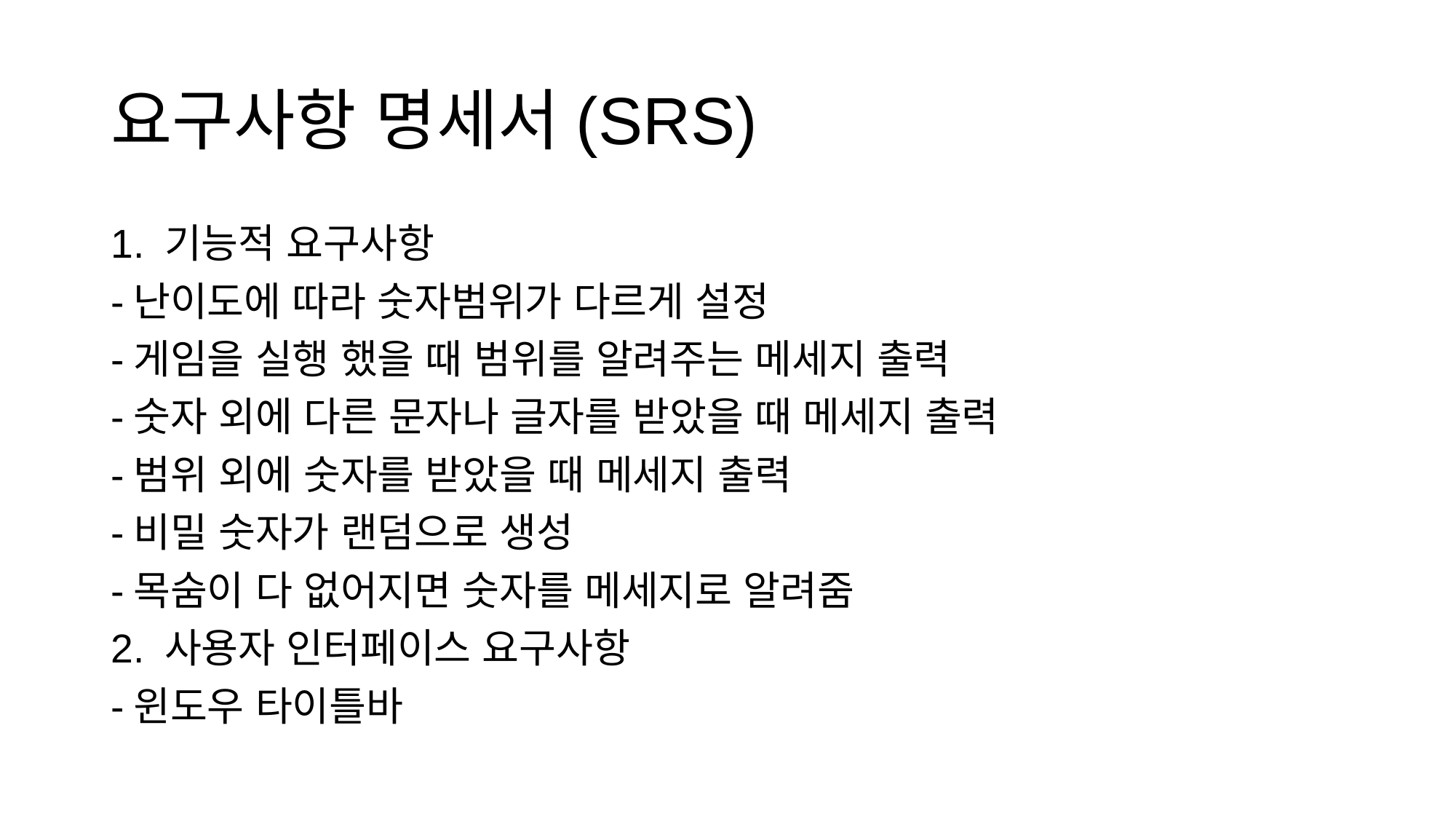

# 요구사항 명세서(SRS)
1. 기능적 요구사항
-난이도에 따라 숫자범위가 다르게 설정
-게임을 실행 했을 때 범위를 알려주는 메세지 출력
-숫자 외에 다른 문자나 글자를 받았을 때 메세지 출력
-범위 외에 숫자를 받았을 때 메세지 출력
-비밀 숫자가 랜덤으로 생성
-목숨이 다 없어지면 숫자를 메세지로 알려줌
2. 사용자 인터페이스 요구사항
-윈도우 타이틀바